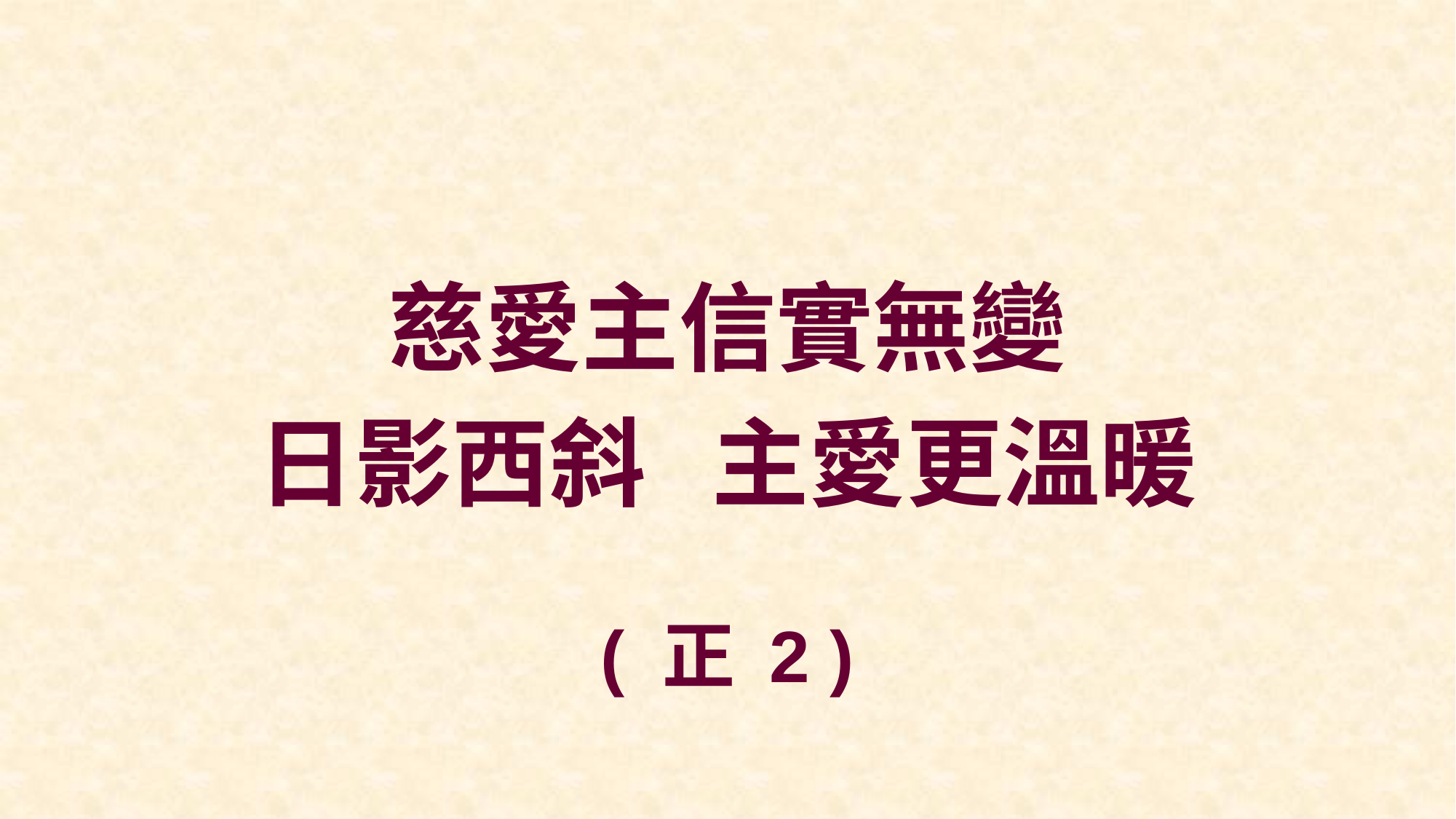

慈愛主信實無變
日影西斜   主愛更溫暖
( 正 2 )